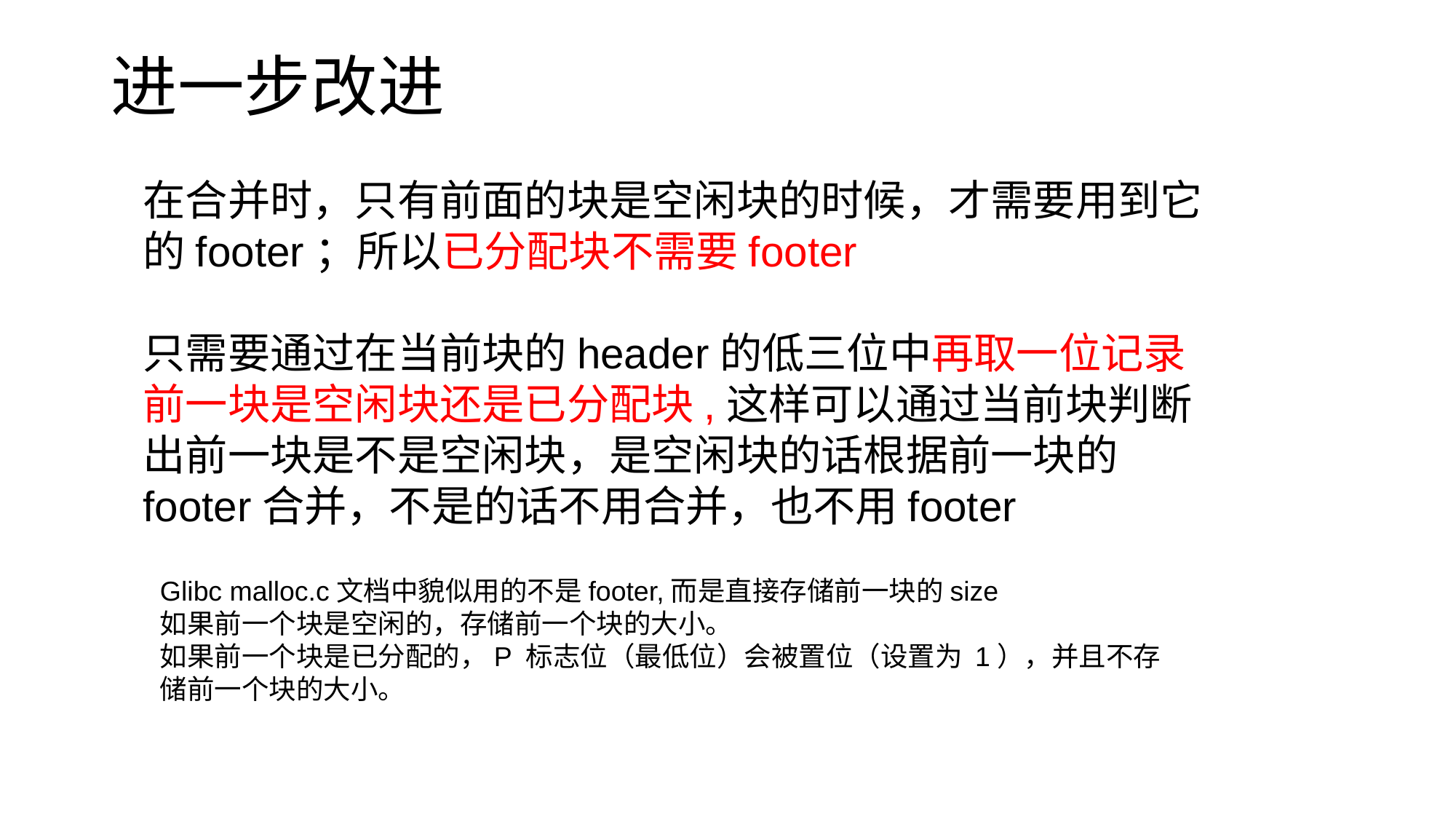

# 进一步改进
在合并时，只有前面的块是空闲块的时候，才需要用到它的footer；所以已分配块不需要footer

只需要通过在当前块的header的低三位中再取一位记录前一块是空闲块还是已分配块,这样可以通过当前块判断出前一块是不是空闲块，是空闲块的话根据前一块的footer合并，不是的话不用合并，也不用footer
Glibc malloc.c文档中貌似用的不是footer,而是直接存储前一块的size
如果前一个块是空闲的，存储前一个块的大小。
如果前一个块是已分配的，P 标志位（最低位）会被置位（设置为 1），并且不存储前一个块的大小。